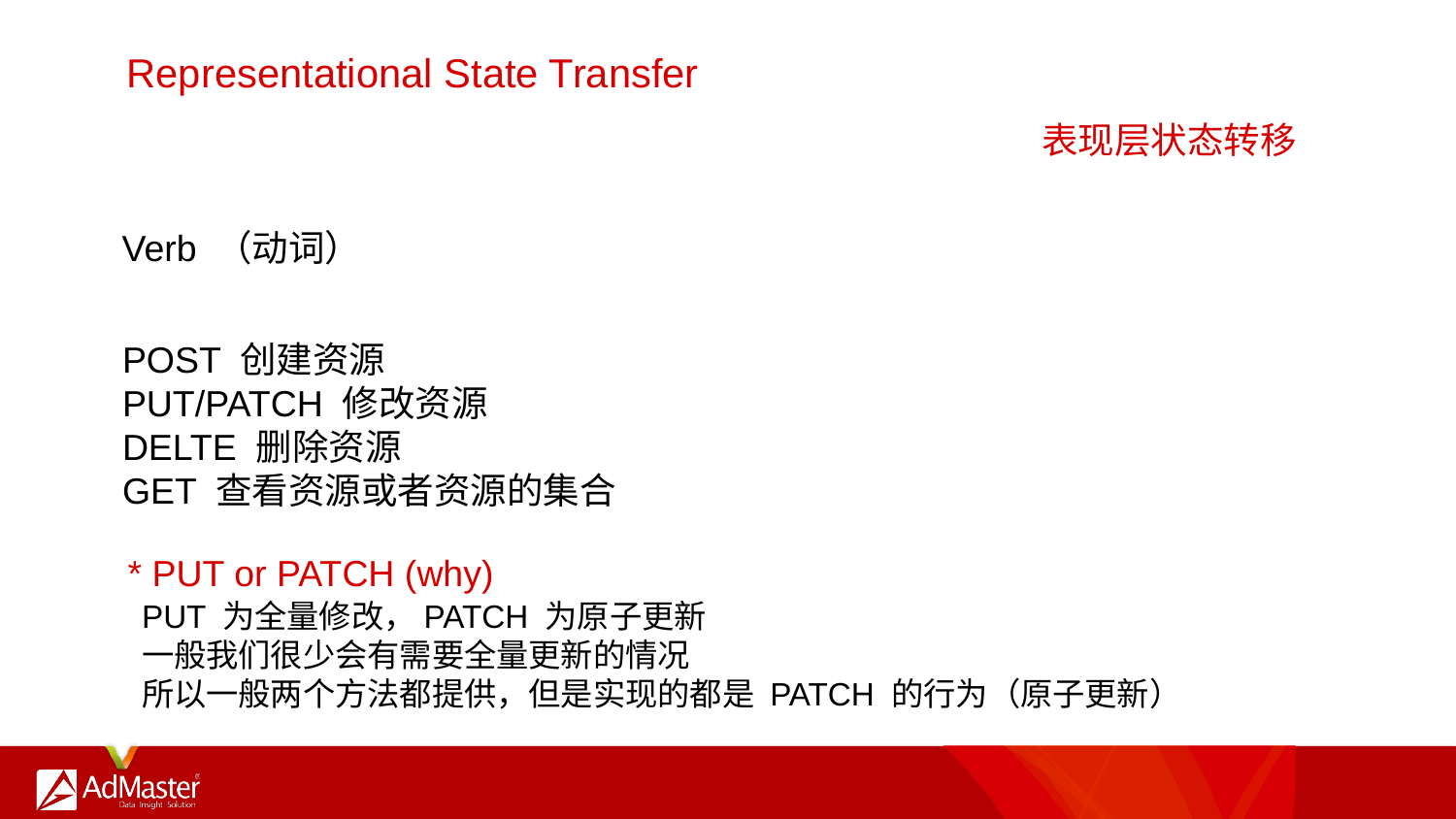

# Representational State Transfer
表现层状态转移
Verb （动词）
POST 创建资源
PUT/PATCH 修改资源
DELTE 删除资源
GET 查看资源或者资源的集合
* PUT or PATCH (why)
PUT 为全量修改，PATCH 为原子更新
一般我们很少会有需要全量更新的情况
所以一般两个方法都提供，但是实现的都是 PATCH 的行为（原子更新）